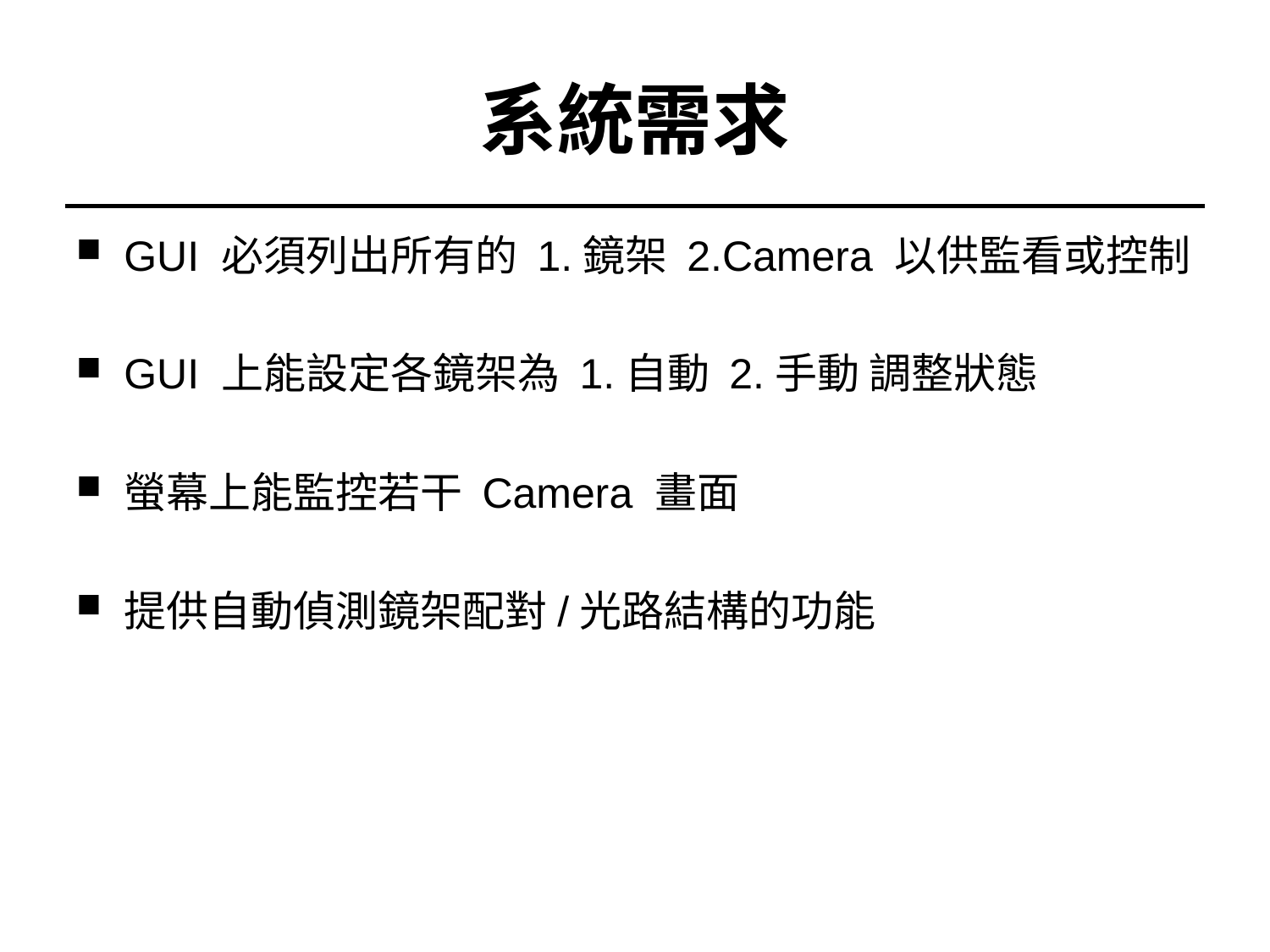

# 系統需求
GUI 必須列出所有的 1.鏡架 2.Camera 以供監看或控制

GUI 上能設定各鏡架為 1.自動 2.手動 調整狀態

螢幕上能監控若干 Camera 畫面

提供自動偵測鏡架配對/光路結構的功能